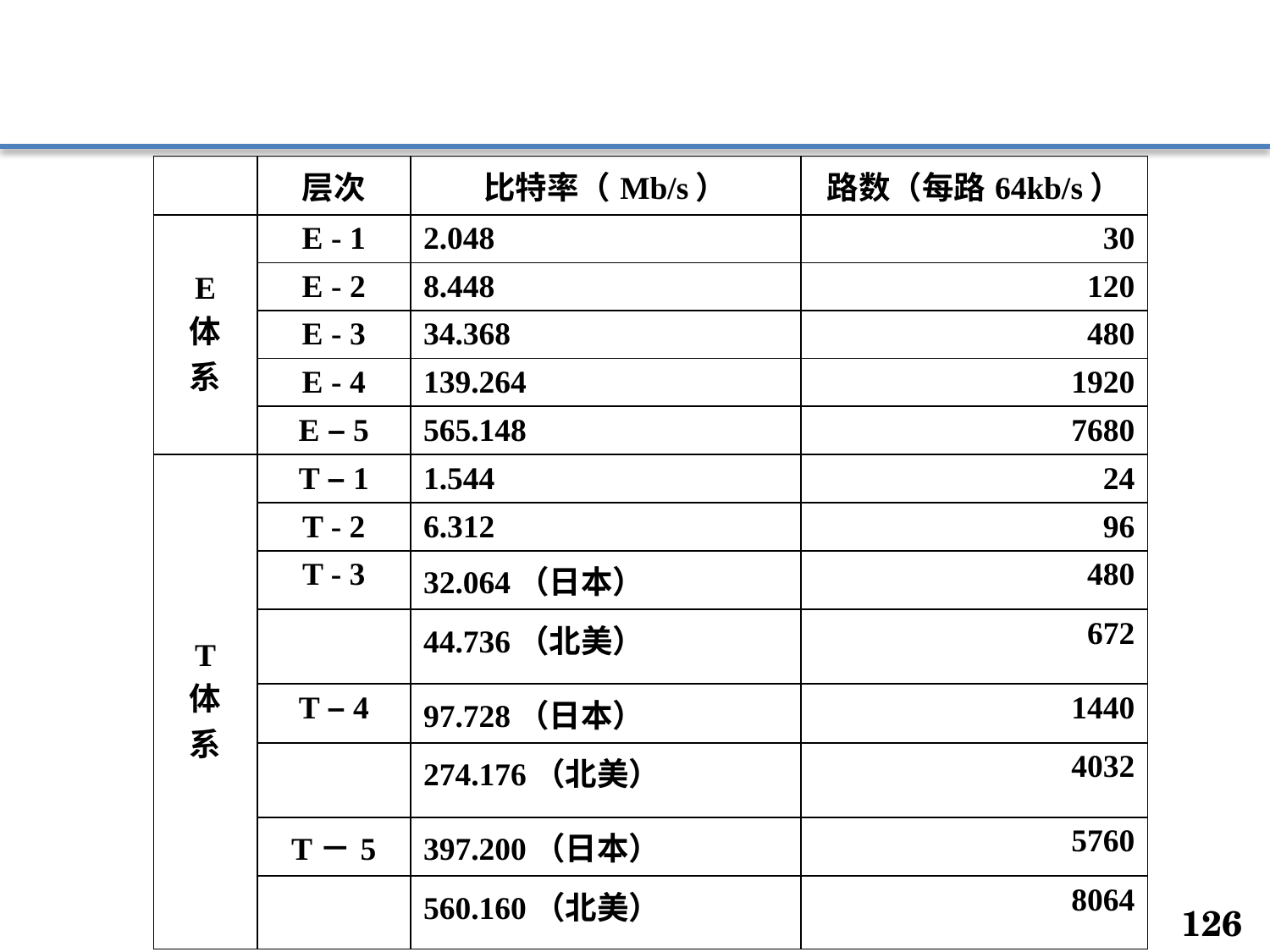

#
|  | 层次 | 比特率（Mb/s） | 路数（每路64kb/s） |
| --- | --- | --- | --- |
| E 体 系 | E - 1 | 2.048 | 30 |
|  | E - 2 | 8.448 | 120 |
|  | E - 3 | 34.368 | 480 |
|  | E - 4 | 139.264 | 1920 |
|  | E – 5 | 565.148 | 7680 |
| T 体 系 | T – 1 | 1.544 | 24 |
|  | T - 2 | 6.312 | 96 |
|  | T - 3 | 32.064（日本） | 480 |
|  |  | 44.736（北美） | 672 |
|  | T – 4 | 97.728（日本） | 1440 |
|  |  | 274.176（北美） | 4032 |
|  | T－5 | 397.200（日本） | 5760 |
|  |  | 560.160（北美） | 8064 |
126